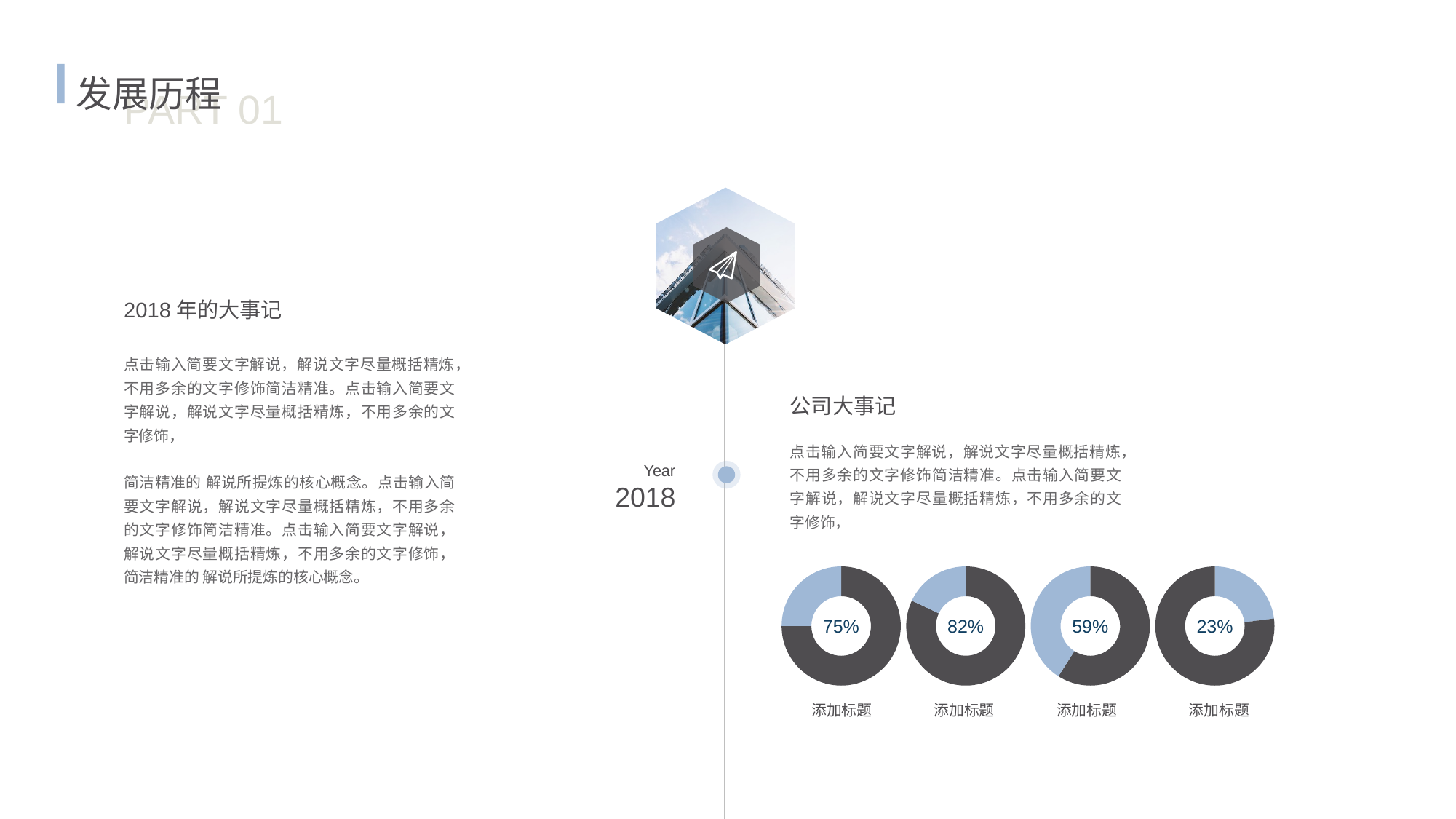

发展历程

PART 01

2018年的大事记
点击输入简要文字解说，解说文字尽量概括精炼，不用多余的文字修饰简洁精准。点击输入简要文字解说，解说文字尽量概括精炼，不用多余的文字修饰，

简洁精准的 解说所提炼的核心概念。点击输入简要文字解说，解说文字尽量概括精炼，不用多余的文字修饰简洁精准。点击输入简要文字解说，解说文字尽量概括精炼，不用多余的文字修饰，简洁精准的 解说所提炼的核心概念。

公司大事记
点击输入简要文字解说，解说文字尽量概括精炼，不用多余的文字修饰简洁精准。点击输入简要文字解说，解说文字尽量概括精炼，不用多余的文字修饰，
Year
2018

### Chart

| Category | 百分比 |
|---|---|
|  | 75.0 |
|  | 25.0 |
75%

### Chart

| Category | 百分比 |
|---|---|
|  | 82.0 |
|  | 18.0 |
82%

### Chart

| Category | 百分比 |
|---|---|
|  | 59.0 |
|  | 41.0 |
59%

### Chart

| Category | 百分比 |
|---|---|
|  | 23.0 |
|  | 77.0 |
23%
添加标题
添加标题
添加标题
添加标题